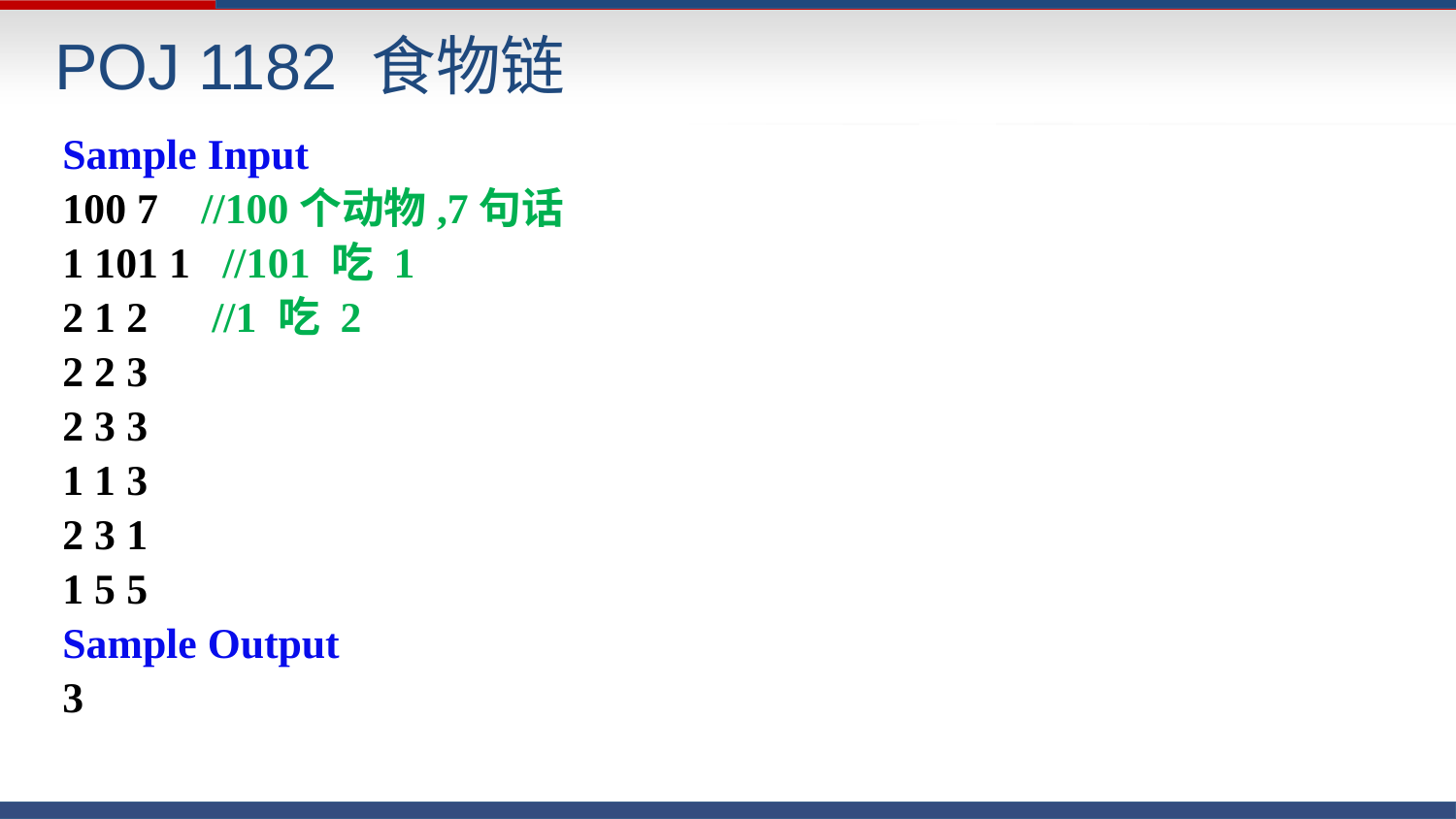

# POJ 1182 食物链
Sample Input
100 7    //100个动物,7句话
1 101 1   //101 吃 1
2 1 2      //1 吃 2
2 2 3
2 3 3
1 1 3
2 3 1
1 5 5
Sample Output
3